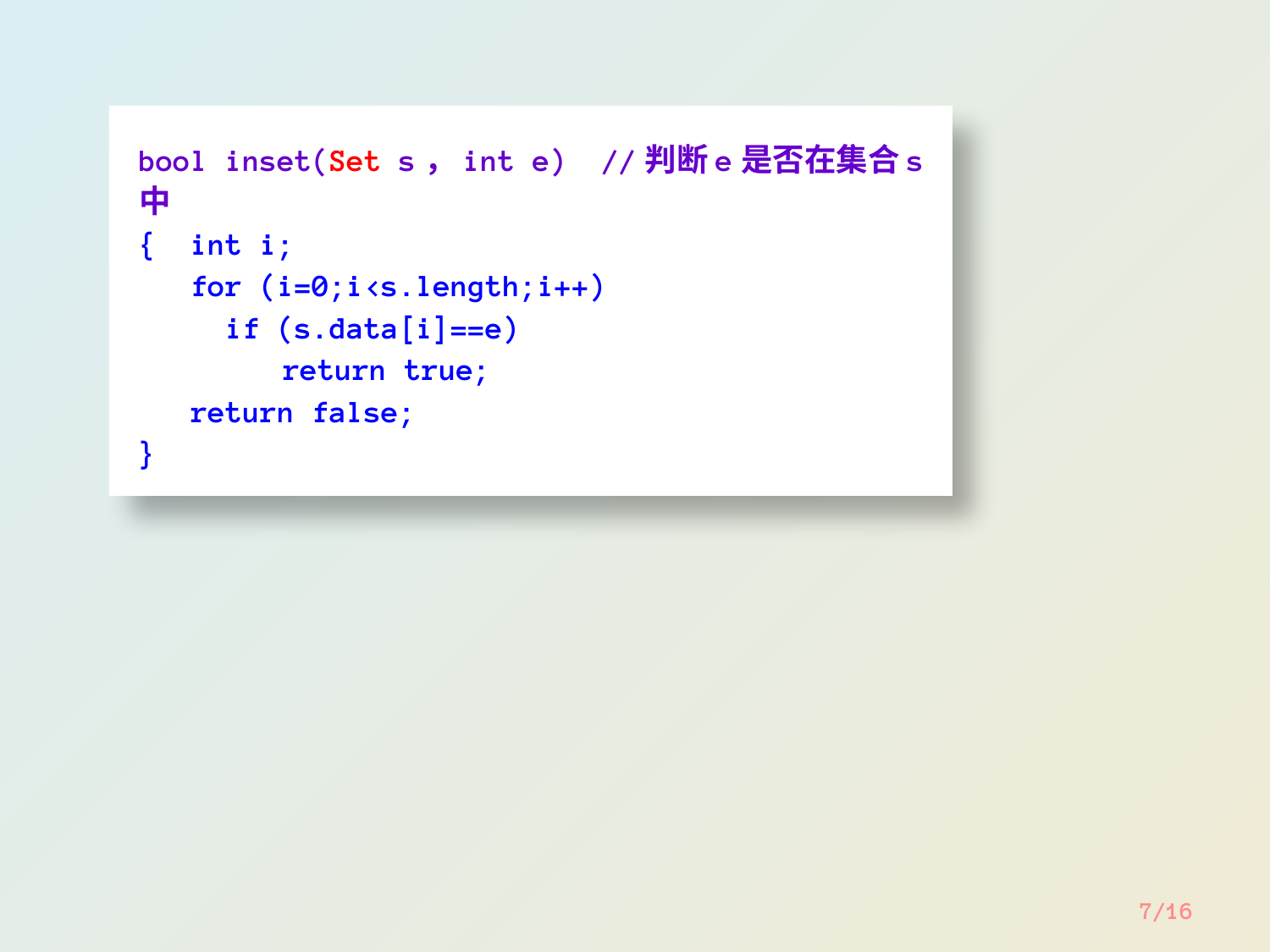

bool inset(Set s，int e)  //判断e是否在集合s中
{  int i;
   for (i=0;i<s.length;i++)
     if (s.data[i]==e)
	 return true;
   return false;
}
7/16